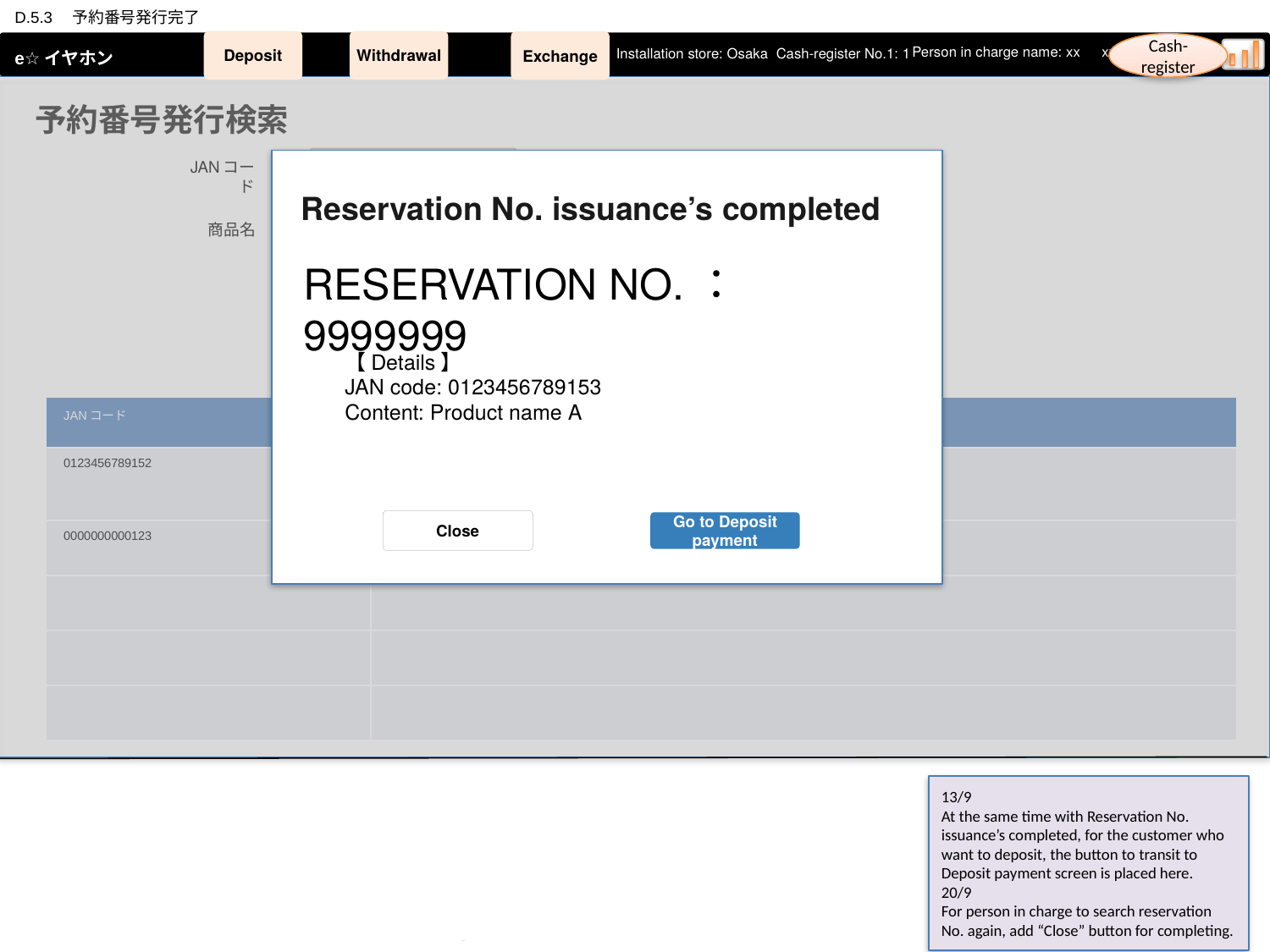

D.5.3　予約番号発行完了
Withdrawal
Deposit
Exchange
  e☆イヤホン
  e☆イヤホン
Cash-register
Person in charge name: xx　xx
Cash-register No.1: 1
Installation store: Osaka
設置店舗:大阪
レジ番号:1
担当者名:xx　xx

予約番号発行検索

Reservation No. issuance’s completed
RESERVATION NO.：9999999
JANコード

商品名

予約番号発行確認
予約番号を発番しますか？
JANコード：0123456789153
内容：商品名A
検索
【Details】
JAN code: 0123456789153
Content: Product name A
| JANコード | 内容 |
| --- | --- |
| 0123456789152 | 商品名A |
| 0000000000123 | 商品名B |
|  |  |
|  |  |
|  |  |
はい
いいえ
Close
Go to Deposit payment
13/9
At the same time with Reservation No. issuance’s completed, for the customer who want to deposit, the button to transit to Deposit payment screen is placed here.
20/9
For person in charge to search reservation No. again, add “Close” button for completing.

Copyright (C) 2015 Technologic Arts Inc. all right reserved.
12